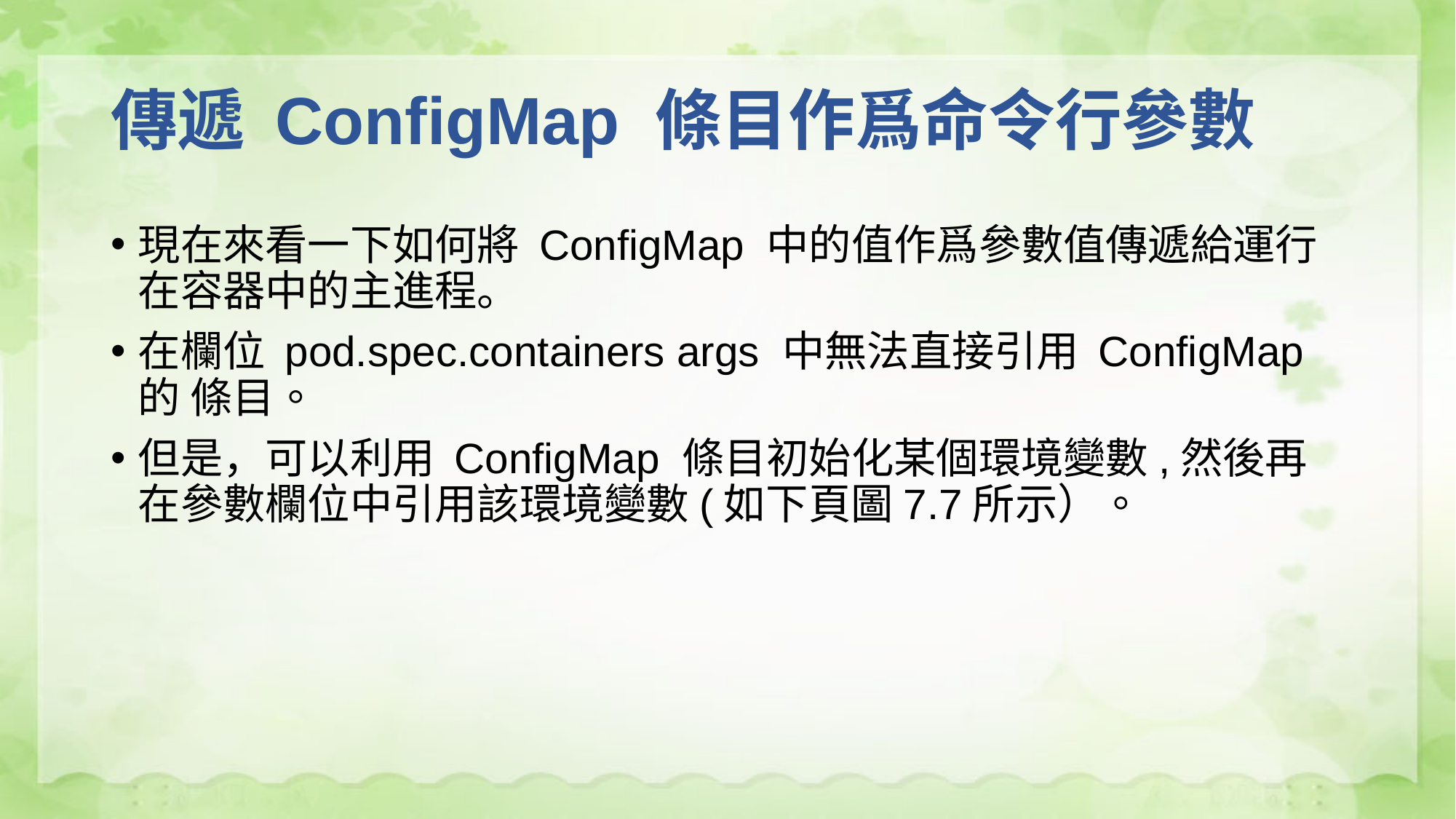

# 傳遞 ConfigMap 條目作爲命令行參數
現在來看一下如何將 ConfigMap 中的值作爲參數值傳遞給運行在容器中的主進程。
在欄位 pod.spec.containers args 中無法直接引用 ConfigMap 的 條目。
但是，可以利用 ConfigMap 條目初始化某個環境變數,然後再在參數欄位中引用該環境變數(如下頁圖7.7所示）。